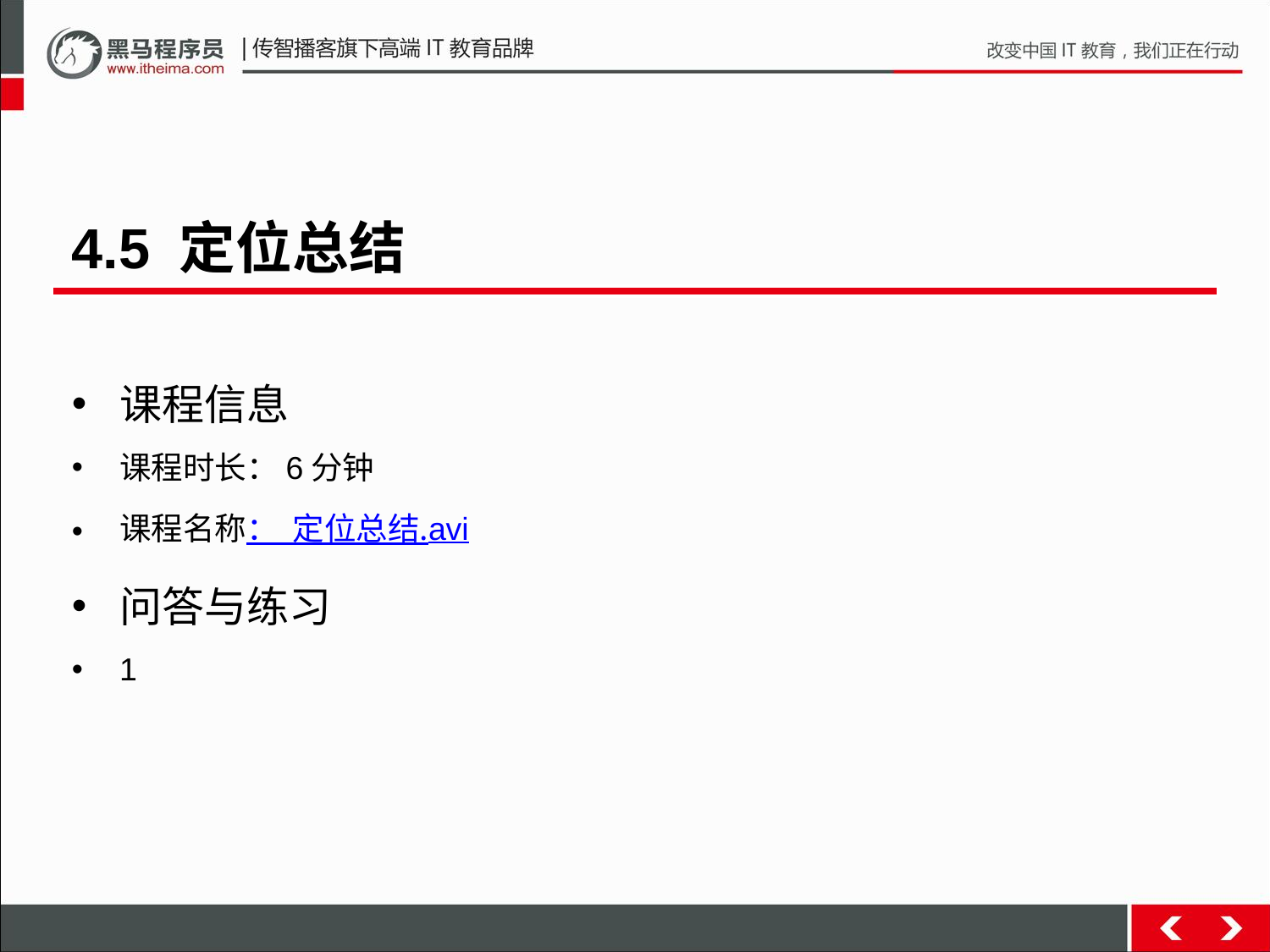

4.5 定位总结
课程信息
课程时长：6分钟
课程名称：  定位总结.avi
问答与练习
1